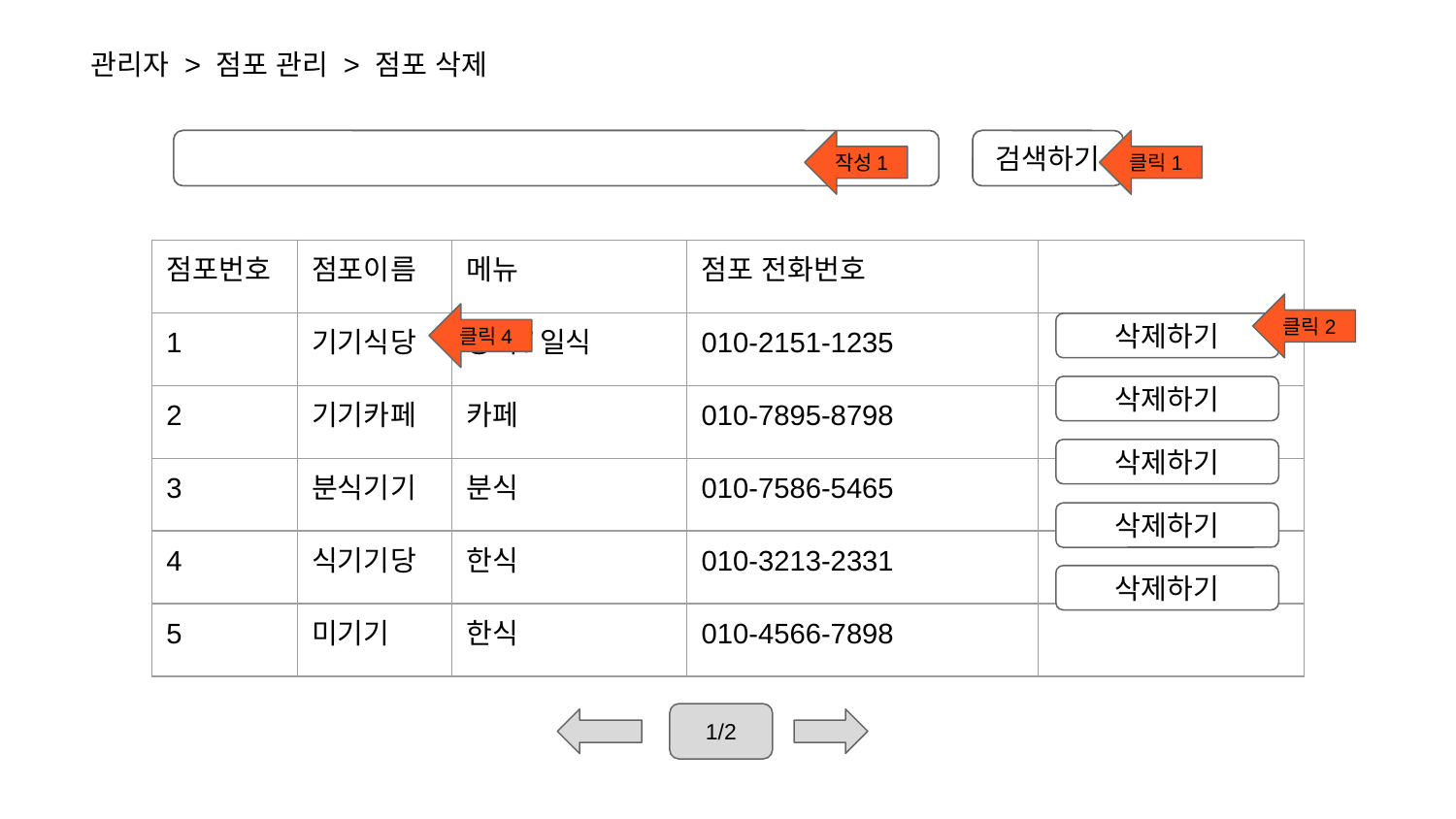

관리자 > 점포 관리 > 점포 삭제
기기

작성1
검색하기
검색하기
클릭1
| 점포번호 | 점포이름 | 메뉴 | 점포 전화번호 |  |
| --- | --- | --- | --- | --- |
| 1 | 기기식당 | 양식/일식 | 010-2151-1235 |  |
| 2 | 기기카페 | 카페 | 010-7895-8798 |  |
| 3 | 분식기기 | 분식 | 010-7586-5465 |  |
| 4 | 식기기당 | 한식 | 010-3213-2331 |  |
| 5 | 미기기 | 한식 | 010-4566-7898 |  |
클릭2
클릭4
삭제하기
삭제하기
삭제하기
삭제하기
삭제하기
1/2